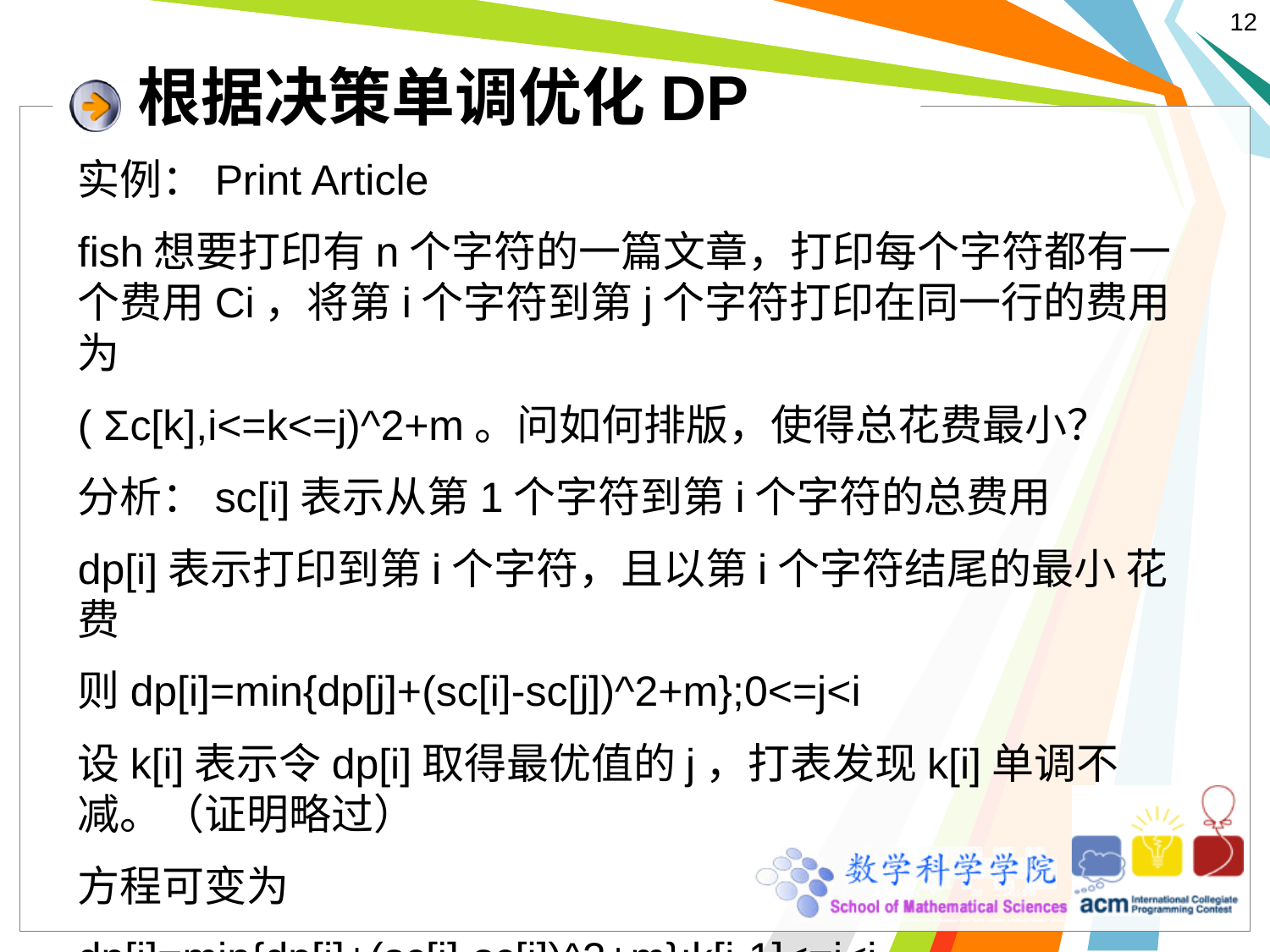

# 根据决策单调优化DP
实例：Print Article
fish想要打印有n个字符的一篇文章，打印每个字符都有一个费用Ci，将第i个字符到第j个字符打印在同一行的费用为
( Σc[k],i<=k<=j)^2+m。问如何排版，使得总花费最小？
分析：sc[i]表示从第1个字符到第i个字符的总费用
dp[i]表示打印到第i个字符，且以第i个字符结尾的最小 花费
则dp[i]=min{dp[j]+(sc[i]-sc[j])^2+m};0<=j<i
设k[i]表示令dp[i]取得最优值的j，打表发现k[i]单调不减。（证明略过）
方程可变为
dp[i]=min{dp[j]+(sc[i]-sc[j])^2+m};k[i-1]<=j<i.